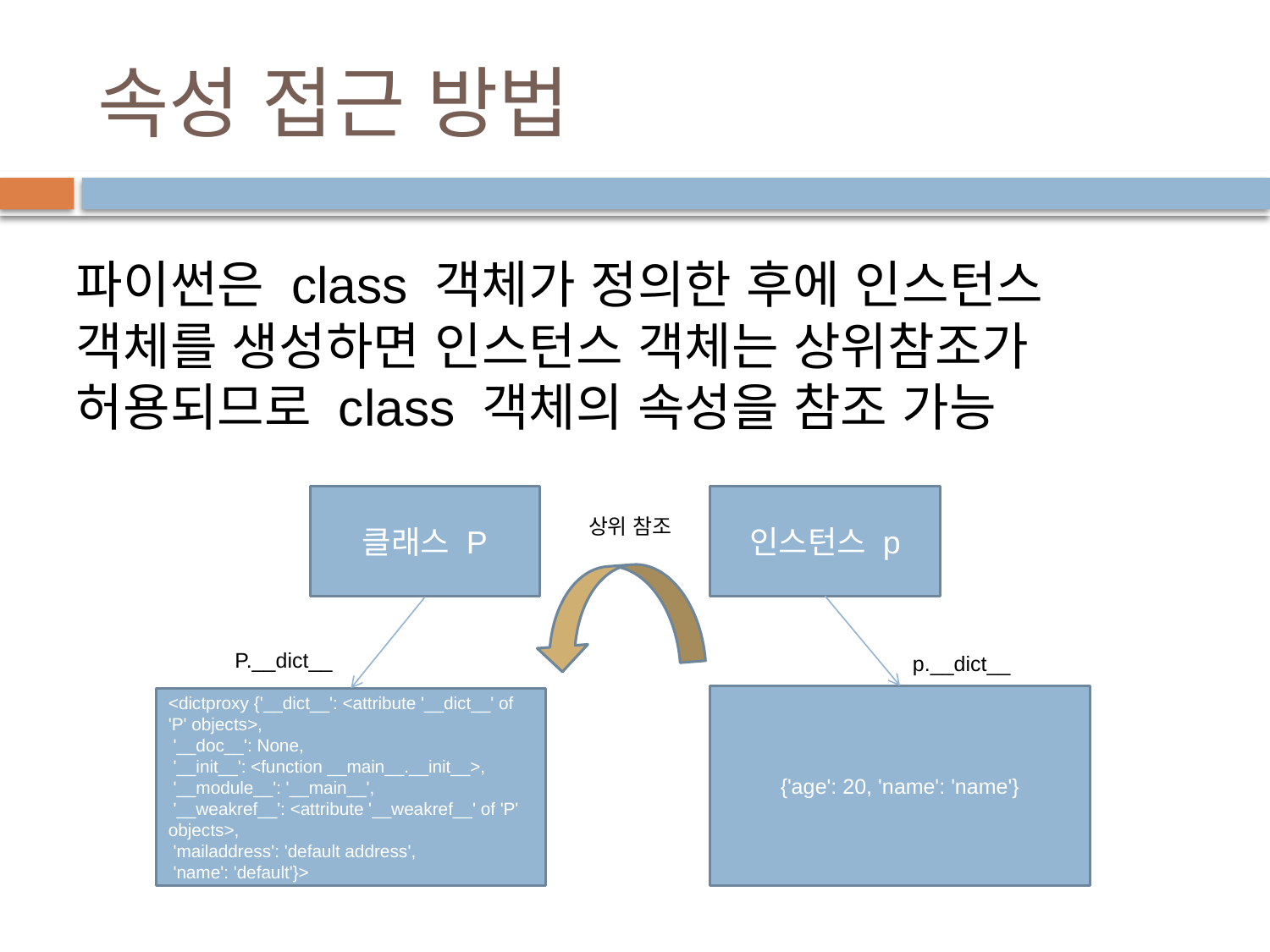

# 속성 접근 방법
파이썬은 class 객체가 정의한 후에 인스턴스 객체를 생성하면 인스턴스 객체는 상위참조가 허용되므로 class 객체의 속성을 참조 가능
클래스 P
인스턴스 p
상위 참조

P.__dict__
p.__dict__
{'age': 20, 'name': 'name'}
<dictproxy {'__dict__': <attribute '__dict__' of 'P' objects>,
 '__doc__': None,
 '__init__': <function __main__.__init__>,
 '__module__': '__main__',
 '__weakref__': <attribute '__weakref__' of 'P' objects>,
 'mailaddress': 'default address',
 'name': 'default'}>